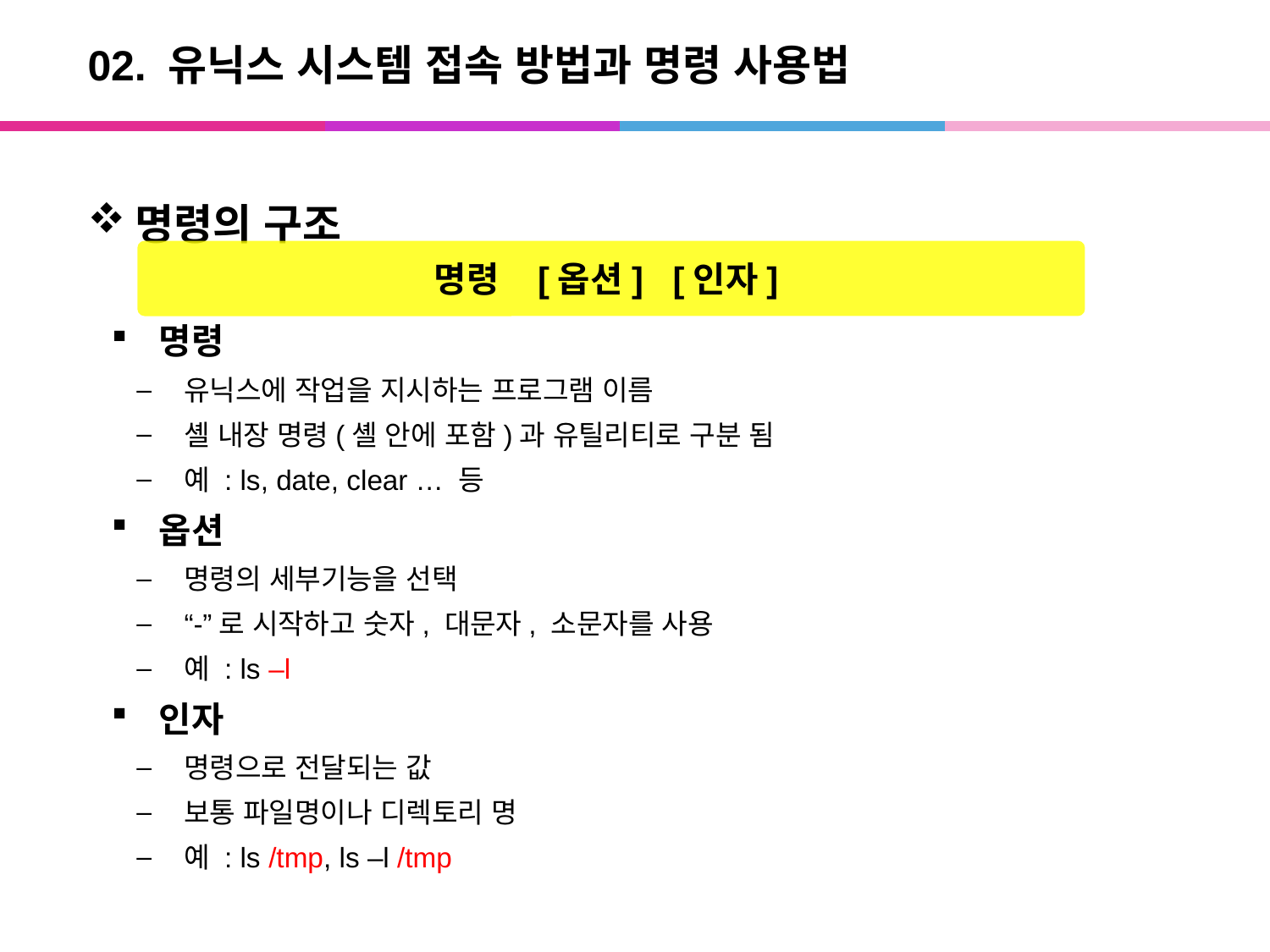

# 02. 유닉스 시스템 접속 방법과 명령 사용법
명령의 구조

명령
유닉스에 작업을 지시하는 프로그램 이름
셸 내장 명령(셸 안에 포함)과 유틸리티로 구분 됨
예 : ls, date, clear … 등
옵션
명령의 세부기능을 선택
“-”로 시작하고 숫자, 대문자, 소문자를 사용
예 : ls –l
인자
명령으로 전달되는 값
보통 파일명이나 디렉토리 명
예 : ls /tmp, ls –l /tmp

명령   [옵션]   [인자]